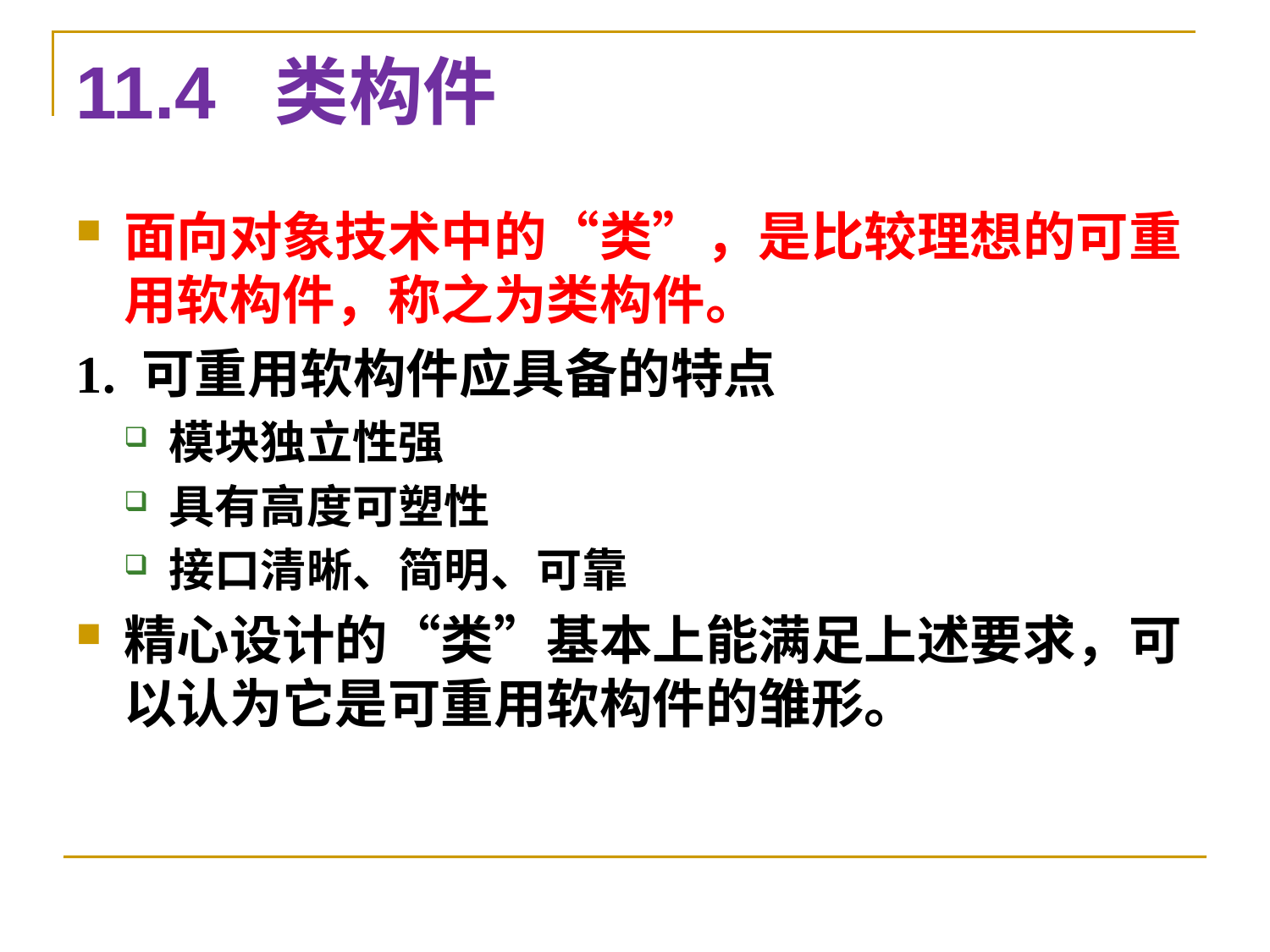

# 11.4  类构件
面向对象技术中的“类”，是比较理想的可重用软构件，称之为类构件。
1. 可重用软构件应具备的特点
模块独立性强
具有高度可塑性
接口清晰、简明、可靠
精心设计的“类”基本上能满足上述要求，可以认为它是可重用软构件的雏形。